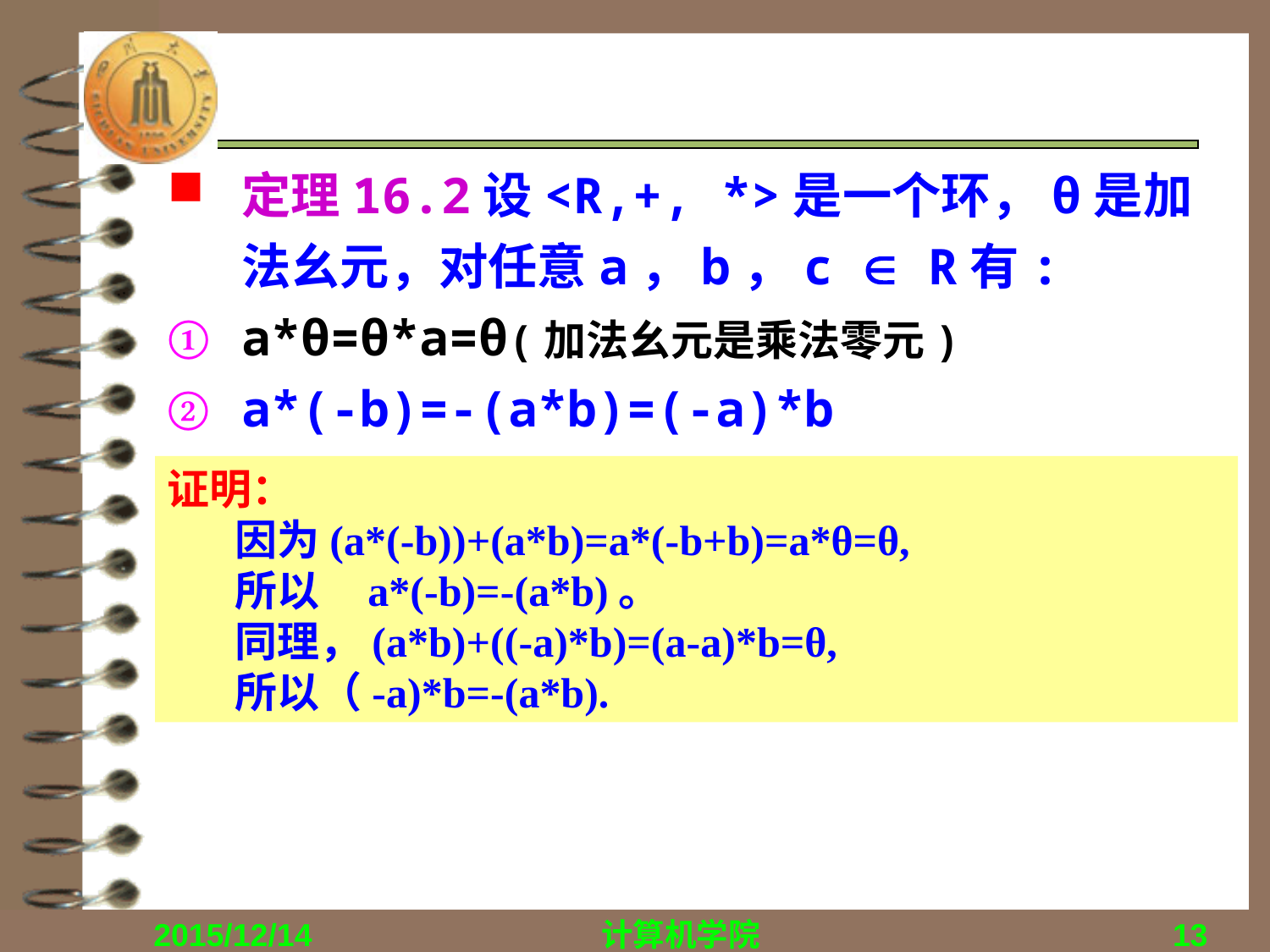

#
定理16.2设<R,+, *>是一个环，θ是加法幺元，对任意a，b，c ∈ R有:
a*θ=θ*a=θ(加法幺元是乘法零元)
a*(-b)=-(a*b)=(-a)*b
(-a) *(-b)=a*b
(b-c) *a=b*a-c*a
a* (b-c）=a*b-a*c
证明：
      因为(a*(-b))+(a*b)=a*(-b+b)=a*θ=θ,
      所以    a*(-b)=-(a*b)。
      同理，(a*b)+((-a)*b)=(a-a)*b=θ,
      所以（-a)*b=-(a*b).
2015/12/14
计算机学院
13